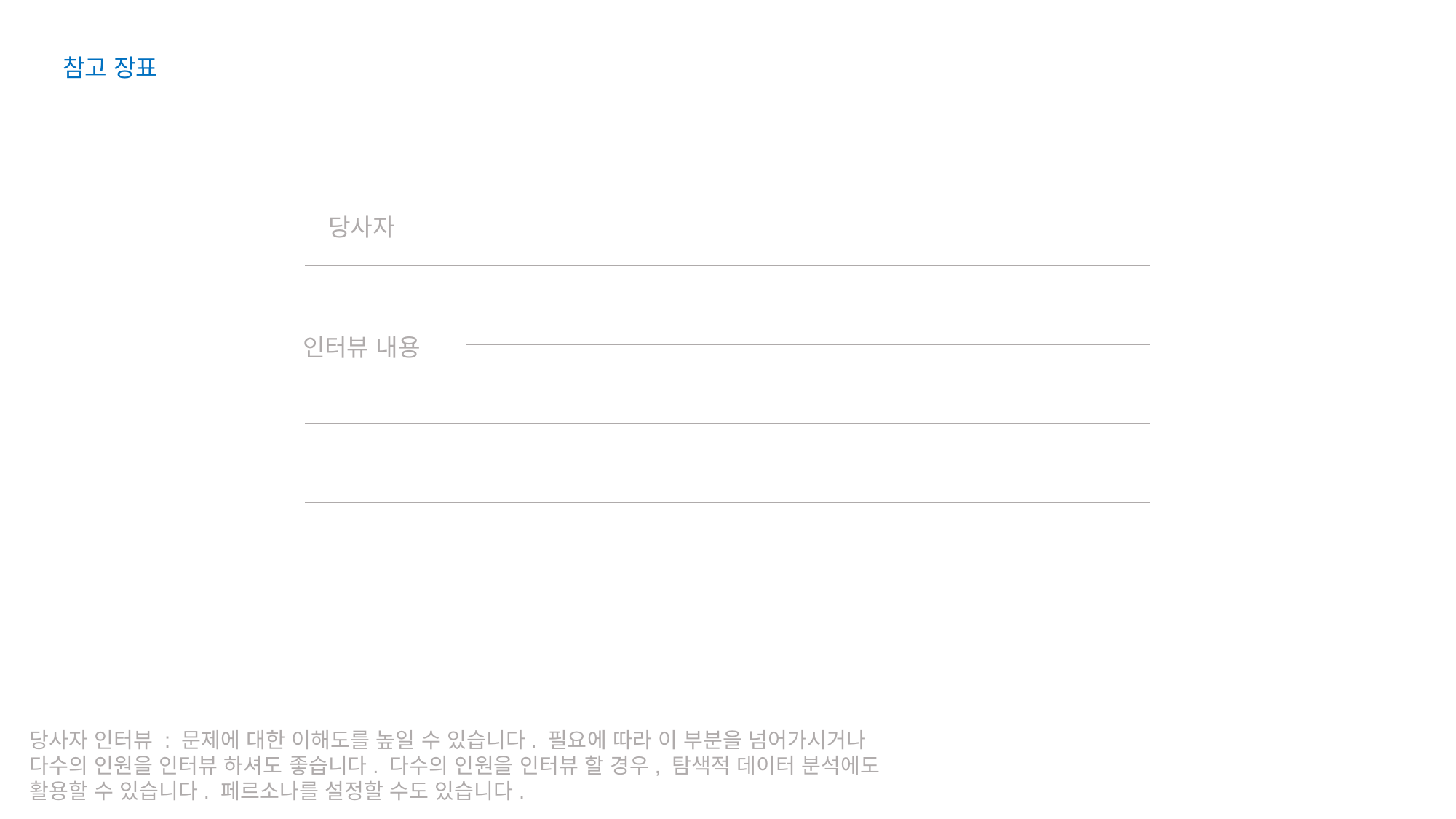

참고 장표
당사자
인터뷰 내용
당사자 인터뷰 : 문제에 대한 이해도를 높일 수 있습니다. 필요에 따라 이 부분을 넘어가시거나 다수의 인원을 인터뷰 하셔도 좋습니다. 다수의 인원을 인터뷰 할 경우, 탐색적 데이터 분석에도 활용할 수 있습니다. 페르소나를 설정할 수도 있습니다.